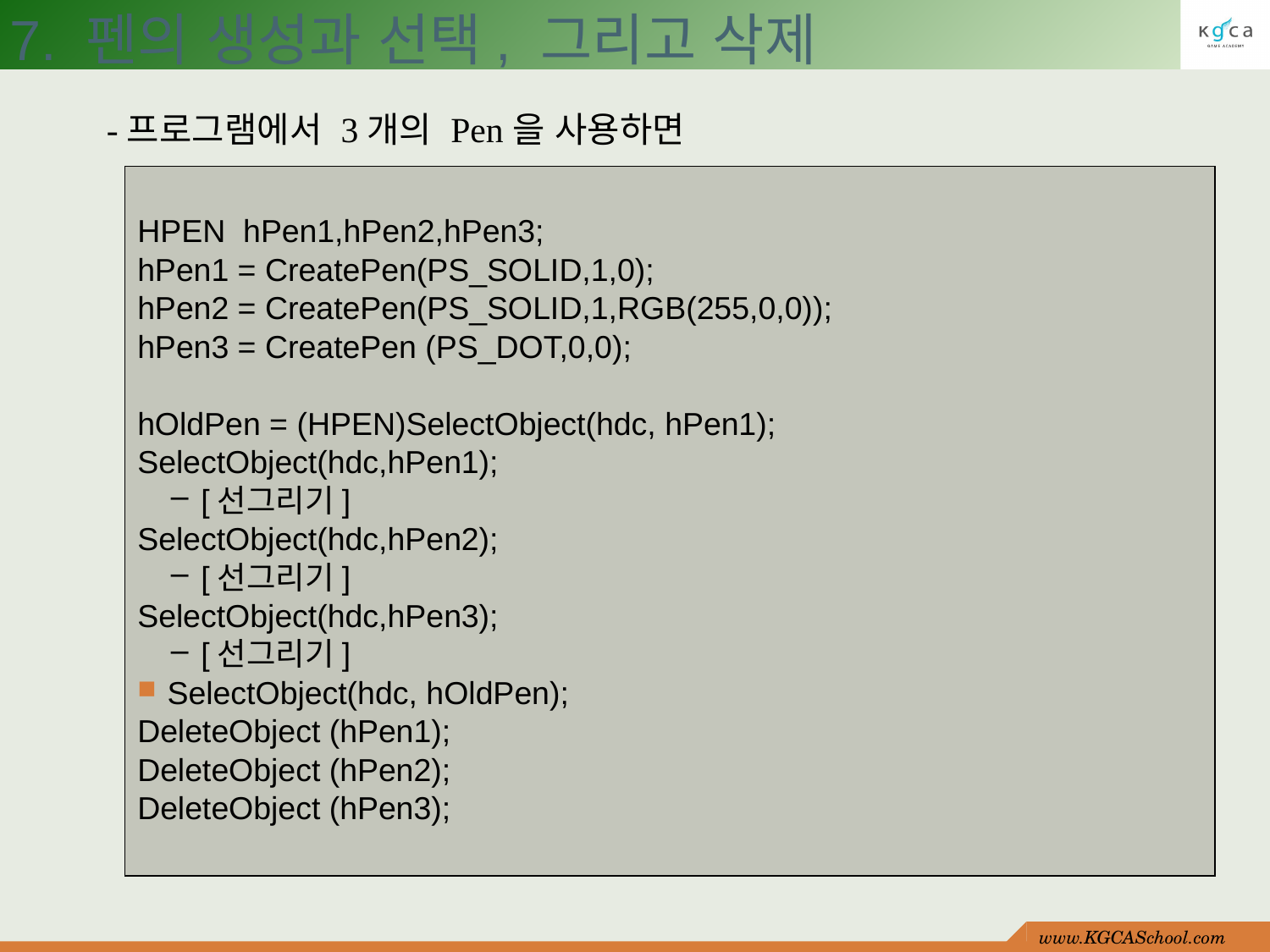

7. 펜의 생성과 선택, 그리고 삭제
 -프로그램에서 3개의 Pen을 사용하면
HPEN  hPen1,hPen2,hPen3;
hPen1 = CreatePen(PS_SOLID,1,0);
hPen2 = CreatePen(PS_SOLID,1,RGB(255,0,0));
hPen3 = CreatePen (PS_DOT,0,0);

hOldPen = (HPEN)SelectObject(hdc, hPen1);
SelectObject(hdc,hPen1);
[선그리기]
SelectObject(hdc,hPen2);
[선그리기]
SelectObject(hdc,hPen3);
[선그리기]
SelectObject(hdc, hOldPen);
DeleteObject (hPen1);
DeleteObject (hPen2);
DeleteObject (hPen3);